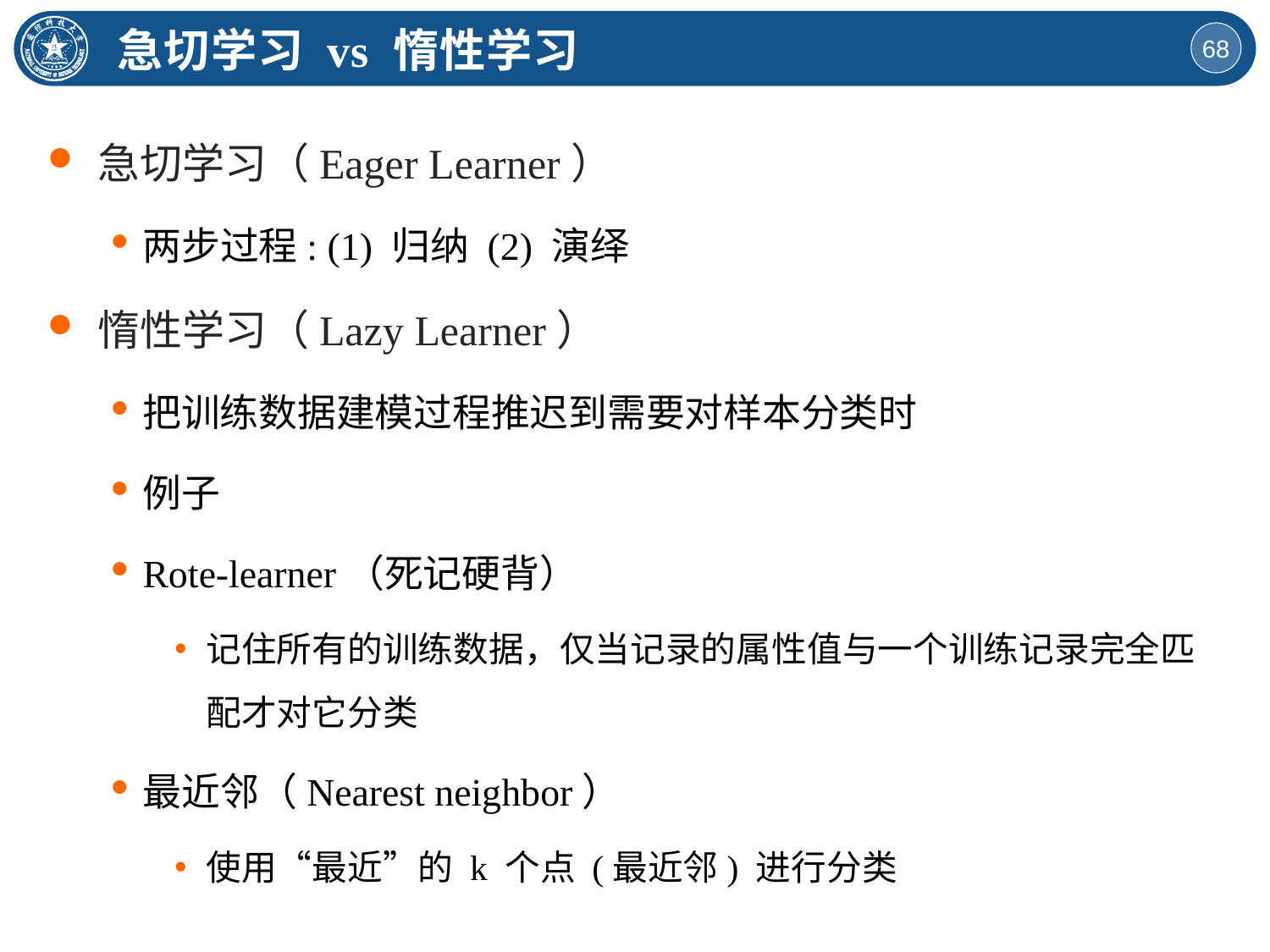

急切学习 vs 惰性学习
急切学习（Eager Learner）
两步过程: (1) 归纳 (2) 演绎
惰性学习（Lazy Learner）
把训练数据建模过程推迟到需要对样本分类时
例子
Rote-learner（死记硬背）
记住所有的训练数据，仅当记录的属性值与一个训练记录完全匹配才对它分类
最近邻（Nearest neighbor）
使用“最近”的 k 个点 (最近邻) 进行分类